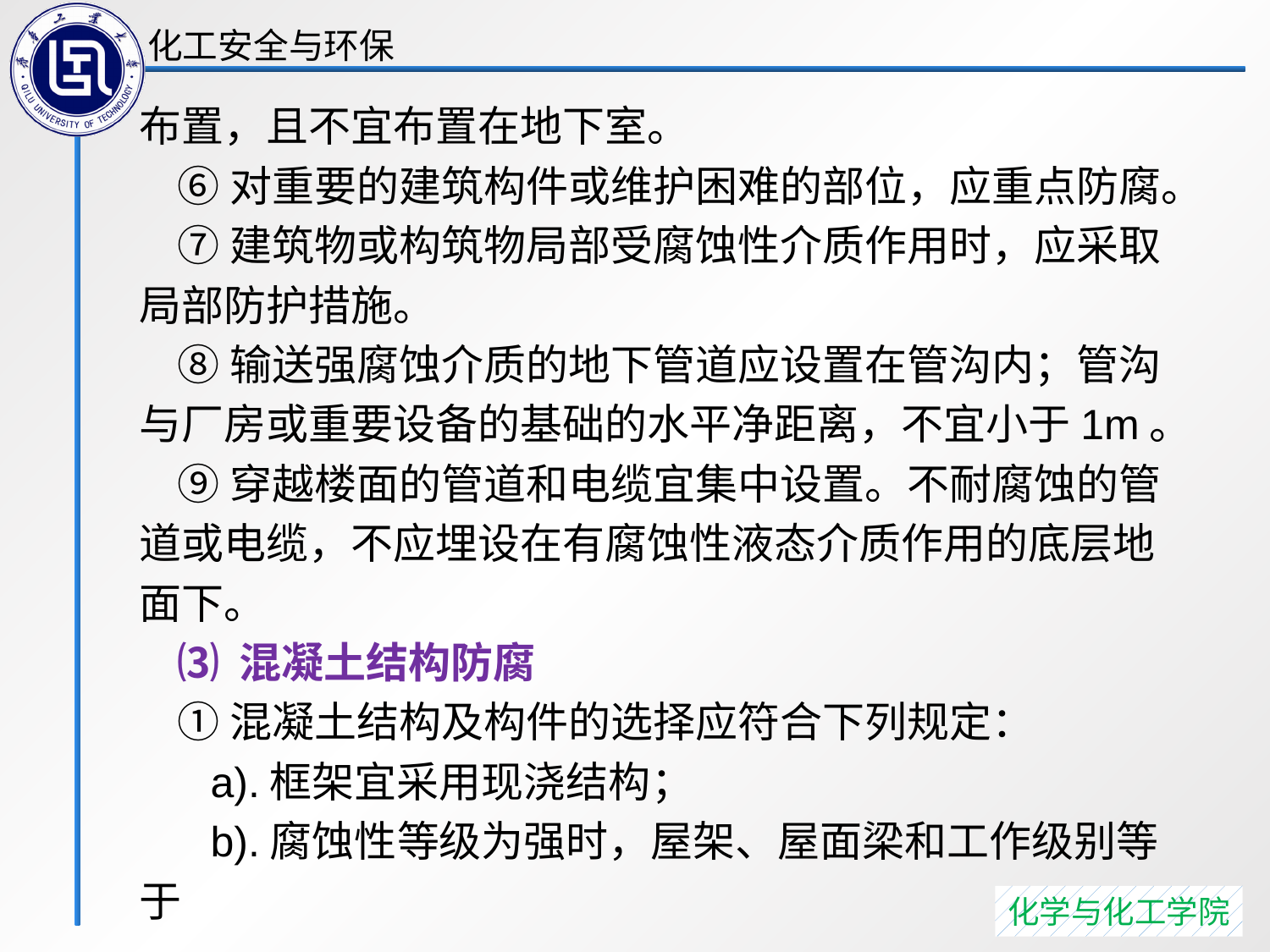

布置，且不宜布置在地下室。
    ⑥对重要的建筑构件或维护困难的部位，应重点防腐。
    ⑦建筑物或构筑物局部受腐蚀性介质作用时，应采取局部防护措施。
    ⑧输送强腐蚀介质的地下管道应设置在管沟内；管沟与厂房或重要设备的基础的水平净距离，不宜小于1m。
    ⑨穿越楼面的管道和电缆宜集中设置。不耐腐蚀的管道或电缆，不应埋设在有腐蚀性液态介质作用的底层地面下。
    ⑶ 混凝土结构防腐
    ①混凝土结构及构件的选择应符合下列规定：
      a).框架宜采用现浇结构；
      b).腐蚀性等级为强时，屋架、屋面梁和工作级别等于